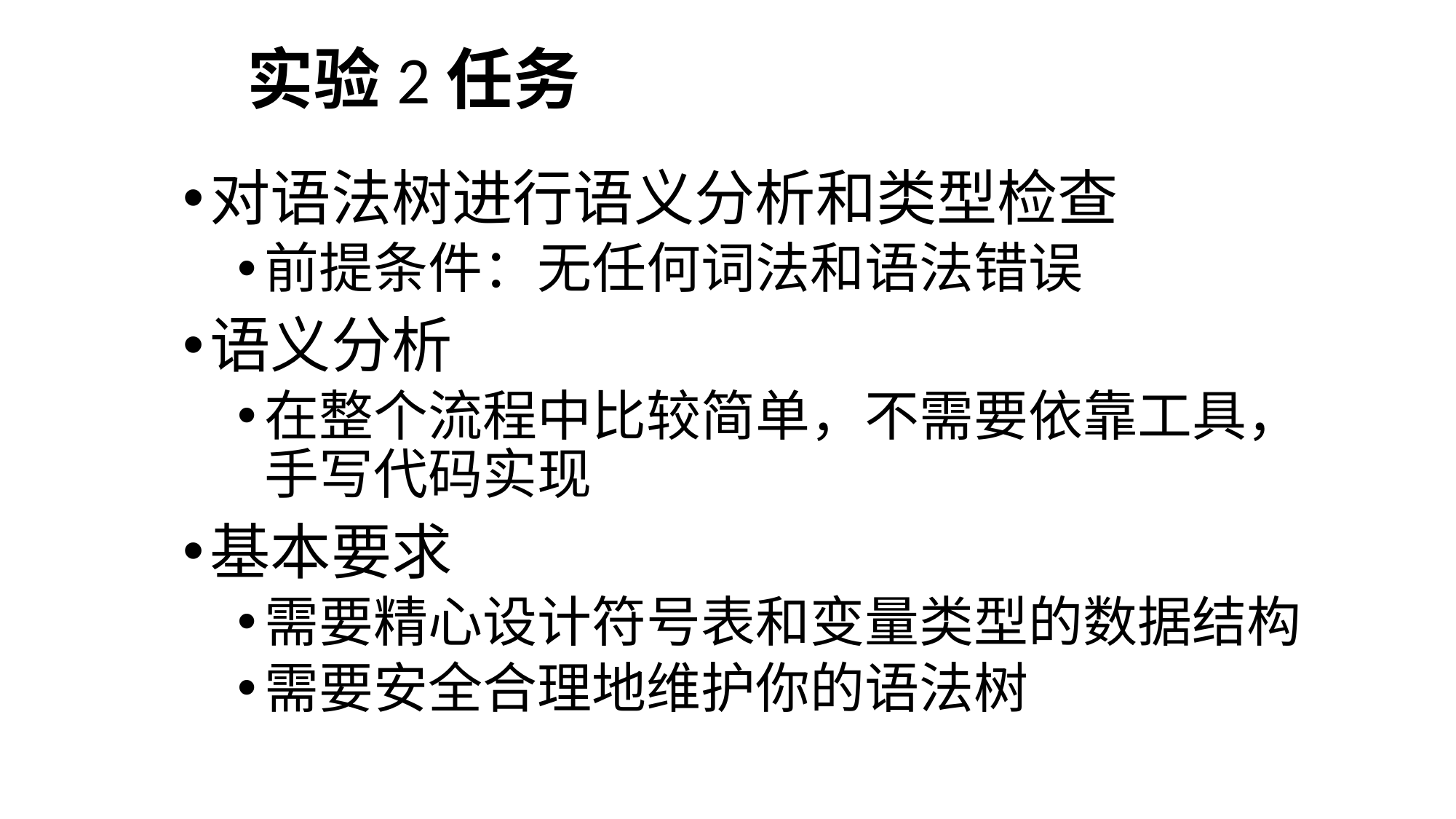

# 实验2任务
对语法树进行语义分析和类型检查
前提条件：无任何词法和语法错误
语义分析
在整个流程中比较简单，不需要依靠工具，手写代码实现
基本要求
需要精心设计符号表和变量类型的数据结构
需要安全合理地维护你的语法树